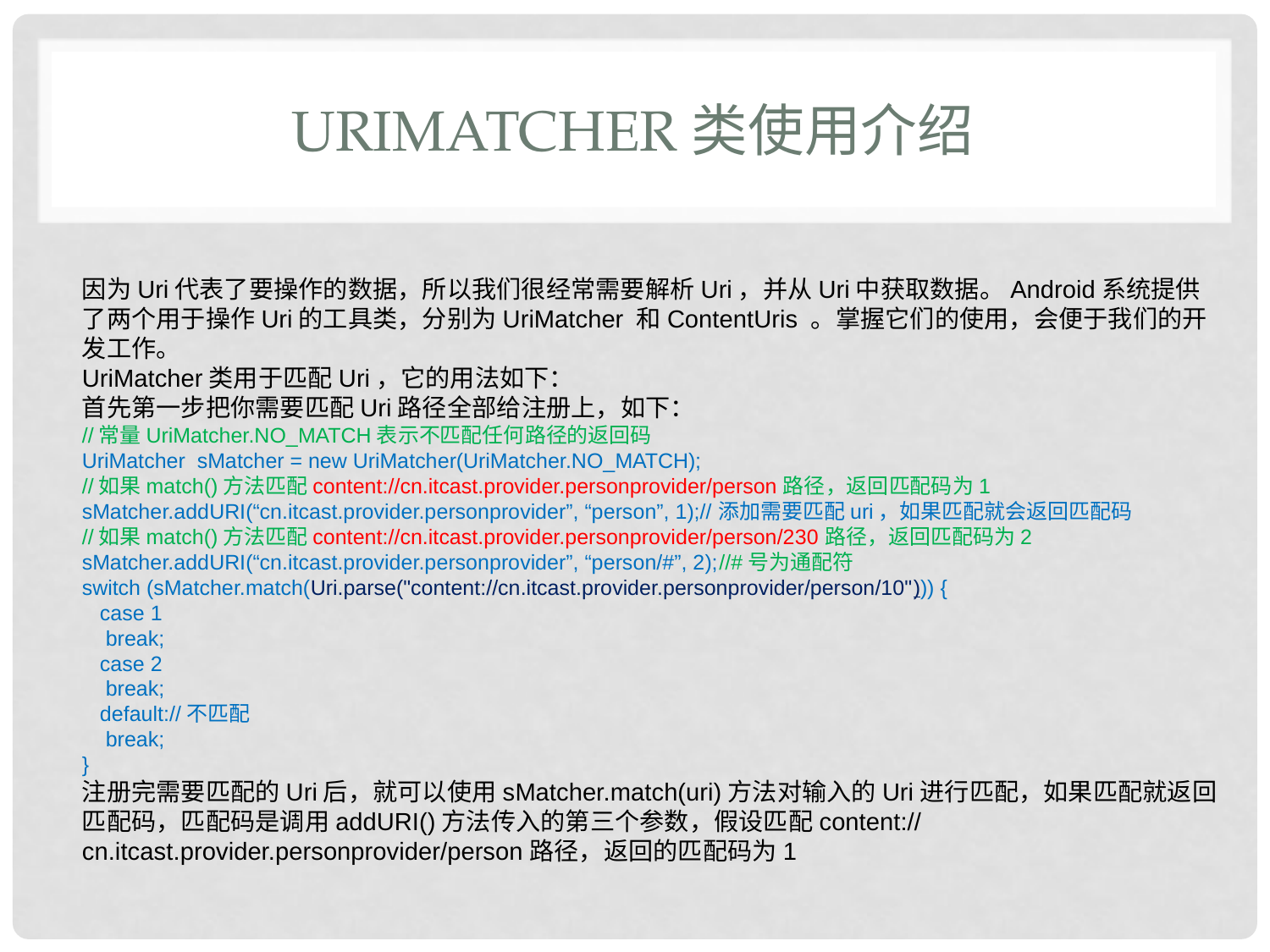

# UriMatcher类使用介绍
因为Uri代表了要操作的数据，所以我们很经常需要解析Uri，并从Uri中获取数据。Android系统提供了两个用于操作Uri的工具类，分别为UriMatcher 和ContentUris 。掌握它们的使用，会便于我们的开发工作。
UriMatcher类用于匹配Uri，它的用法如下：
首先第一步把你需要匹配Uri路径全部给注册上，如下：
//常量UriMatcher.NO_MATCH表示不匹配任何路径的返回码
UriMatcher  sMatcher = new UriMatcher(UriMatcher.NO_MATCH);
//如果match()方法匹配content://cn.itcast.provider.personprovider/person路径，返回匹配码为1
sMatcher.addURI(“cn.itcast.provider.personprovider”, “person”, 1);//添加需要匹配uri，如果匹配就会返回匹配码
//如果match()方法匹配content://cn.itcast.provider.personprovider/person/230路径，返回匹配码为2
sMatcher.addURI(“cn.itcast.provider.personprovider”, “person/#”, 2);//#号为通配符
switch (sMatcher.match(Uri.parse("content://cn.itcast.provider.personprovider/person/10"))) {
   case 1
    break;
   case 2
    break;
   default://不匹配
    break;
}
注册完需要匹配的Uri后，就可以使用sMatcher.match(uri)方法对输入的Uri进行匹配，如果匹配就返回匹配码，匹配码是调用addURI()方法传入的第三个参数，假设匹配content://cn.itcast.provider.personprovider/person路径，返回的匹配码为1